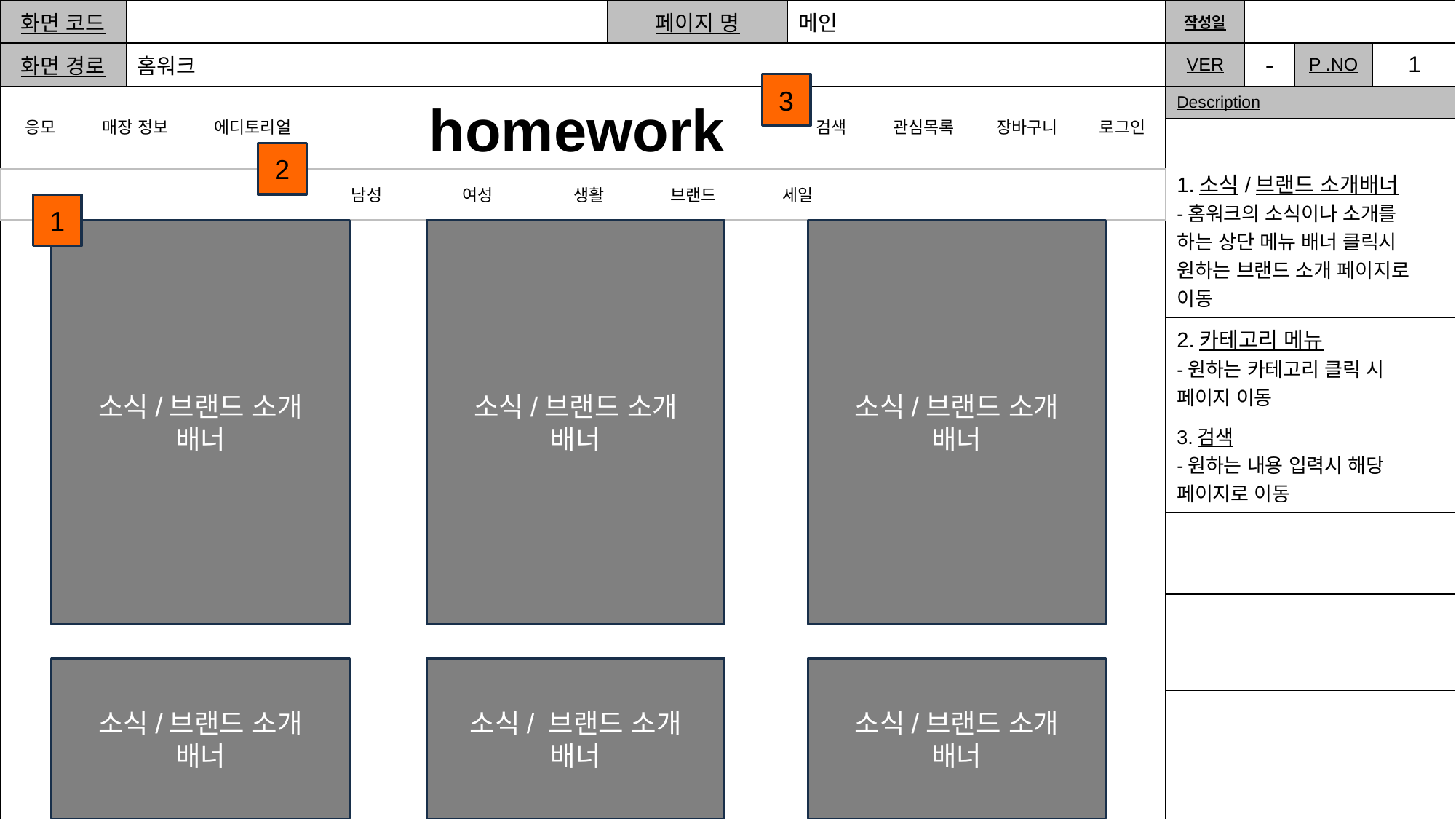

| 화면 코드 |  | 페이지 명 | 메인 | 작성일 |  |  |  |
| --- | --- | --- | --- | --- | --- | --- | --- |
| 화면 경로 | 홈워크 |  |  | VER | - | P .NO | 1 |
|  |  |  |  | Description |  |  |  |
|  |  |  |  |  |  |  |  |
|  |  |  |  | 1.소식/브랜드 소개배너 -홈워크의 소식이나 소개를 하는 상단 메뉴 배너 클릭시 원하는 브랜드 소개 페이지로 이동 |  |  |  |
|  |  |  |  | 2.카테고리 메뉴 -원하는 카테고리 클릭 시 페이지 이동 |  |  |  |
|  |  |  |  | 3.검색 -원하는 내용 입력시 해당 페이지로 이동 |  |  |  |
|  |  |  |  |  |  |  |  |
|  |  |  |  |  |  |  |  |
|  |  |  |  |  |  |  |  |
3
homework
매장 정보
에디토리얼
검색
관심목록
장바구니
로그인
응모
2
남성                 여성                 생활              브랜드              세일
1
소식/브랜드 소개
배너
소식/브랜드 소개
배너
소식/브랜드 소개
배너
소식/브랜드 소개
배너
소식/ 브랜드 소개
배너
소식/브랜드 소개
배너